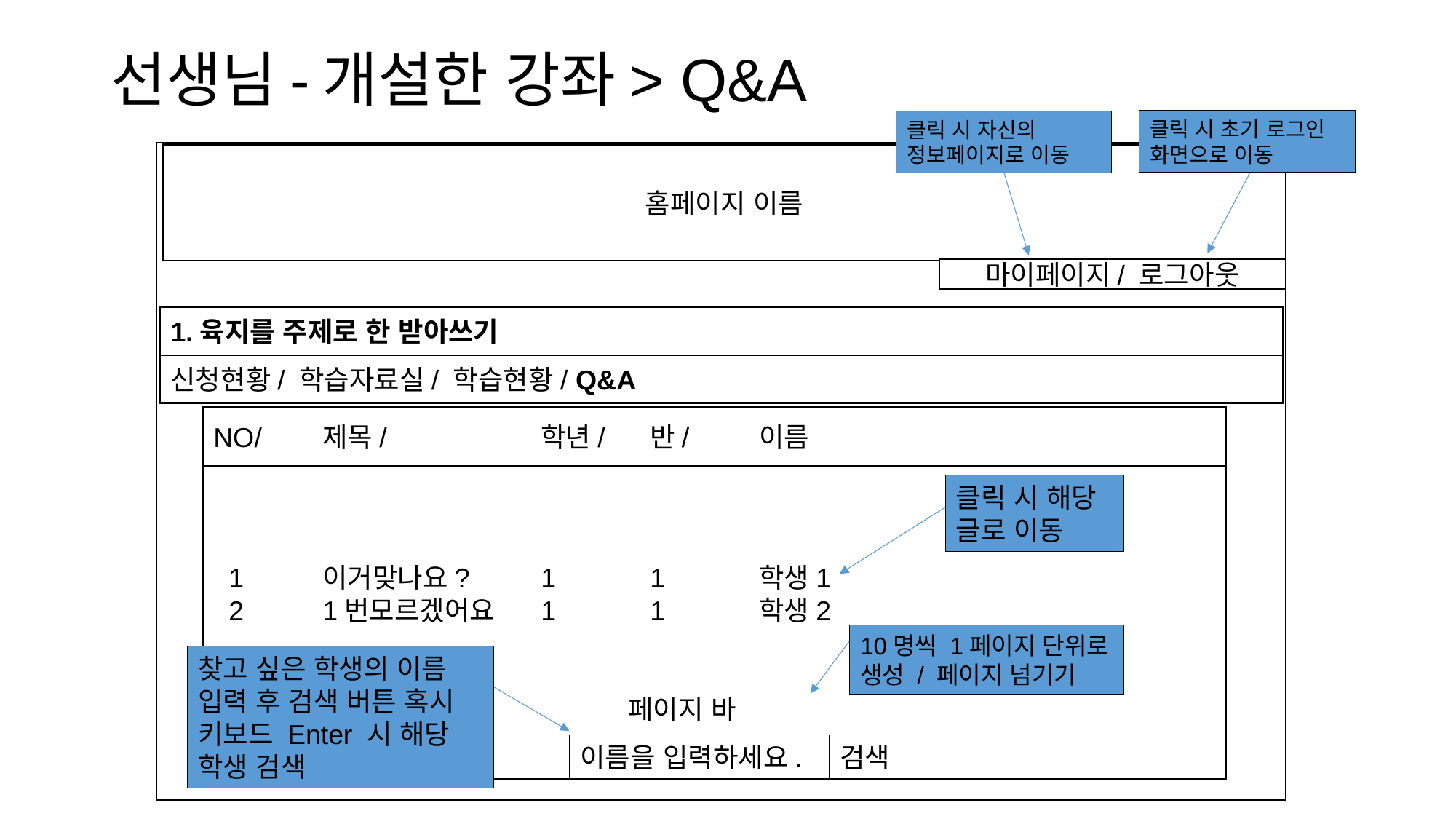

# 선생님-개설한 강좌> Q&A
클릭 시 초기 로그인 화면으로 이동
클릭 시 자신의 정보페이지로 이동

홈페이지 이름
마이페이지/ 로그아웃
1.육지를 주제로 한 받아쓰기
신청현황/ 학습자료실/ 학습현황/ Q&A
  1	이거맞나요?	1	1	학생1	-2 70점
  2	1번모르겠어요	1	1	학생2
NO/	제목/		학년/	반/	이름
클릭 시 해당 글로 이동
10명씩 1페이지 단위로 생성 / 페이지 넘기기
찾고 싶은 학생의 이름 입력 후 검색 버튼 혹시 키보드 Enter 시 해당 학생 검색
                   페이지 바
이름을 입력하세요.
검색